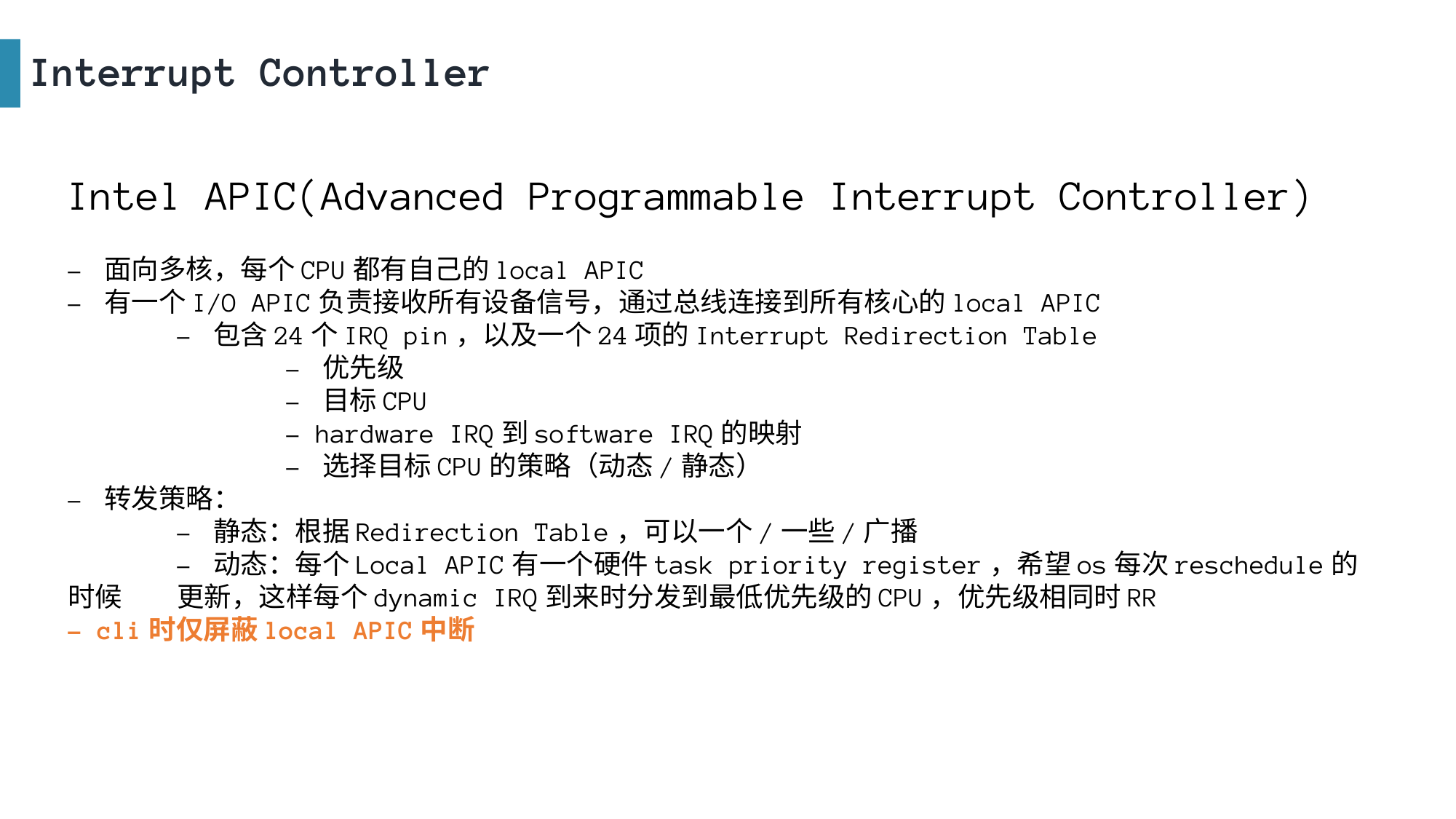

Interrupt Controller

Intel APIC(Advanced Programmable Interrupt Controller)

- 面向多核，每个CPU都有自己的local APIC
- 有一个I/O APIC负责接收所有设备信号，通过总线连接到所有核心的local APIC
	- 包含24个IRQ pin，以及一个24项的Interrupt Redirection Table
		- 优先级
		- 目标CPU
		- hardware IRQ到software IRQ的映射
		- 选择目标CPU的策略（动态/静态）
- 转发策略：
	- 静态：根据Redirection Table，可以一个/一些/广播
	- 动态：每个Local APIC有一个硬件task priority register，希望os每次reschedule的时候	更新，这样每个dynamic IRQ到来时分发到最低优先级的CPU，优先级相同时RR
- cli时仅屏蔽local APIC中断